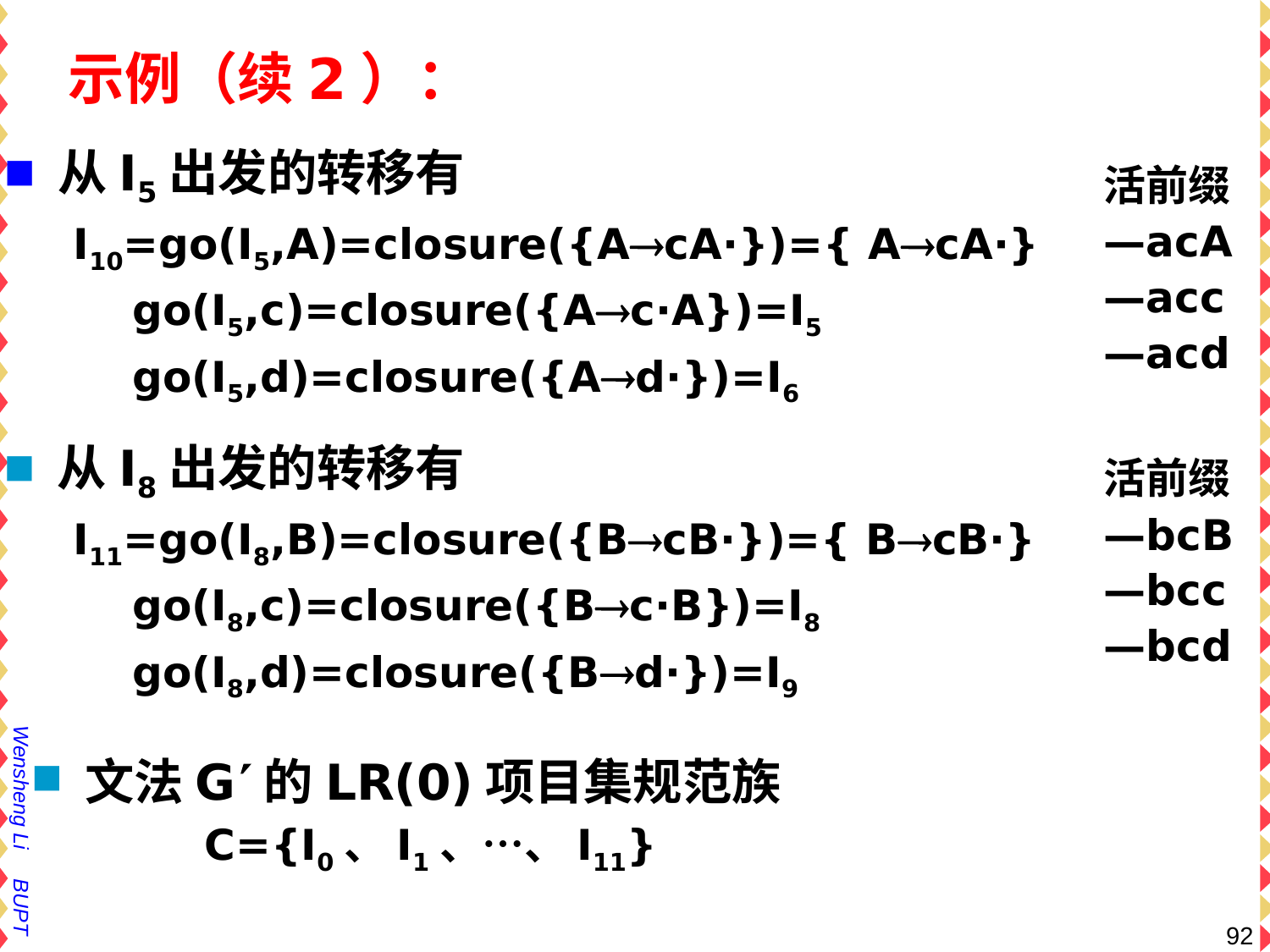

# 示例（续2）：
从I5出发的转移有
I10=go(I5,A)=closure({A→cA·})={ A→cA·}
    go(I5,c)=closure({A→c·A})=I5
    go(I5,d)=closure({A→d·})=I6
活前缀
—acA
—acc
—acd
从I8出发的转移有
I11=go(I8,B)=closure({B→cB·})={ B→cB·}
    go(I8,c)=closure({B→c·B})=I8
    go(I8,d)=closure({B→d·})=I9
活前缀
—bcB
—bcc
—bcd
文法G′的LR(0)项目集规范族
       C={I0、I1、…、I11}
92